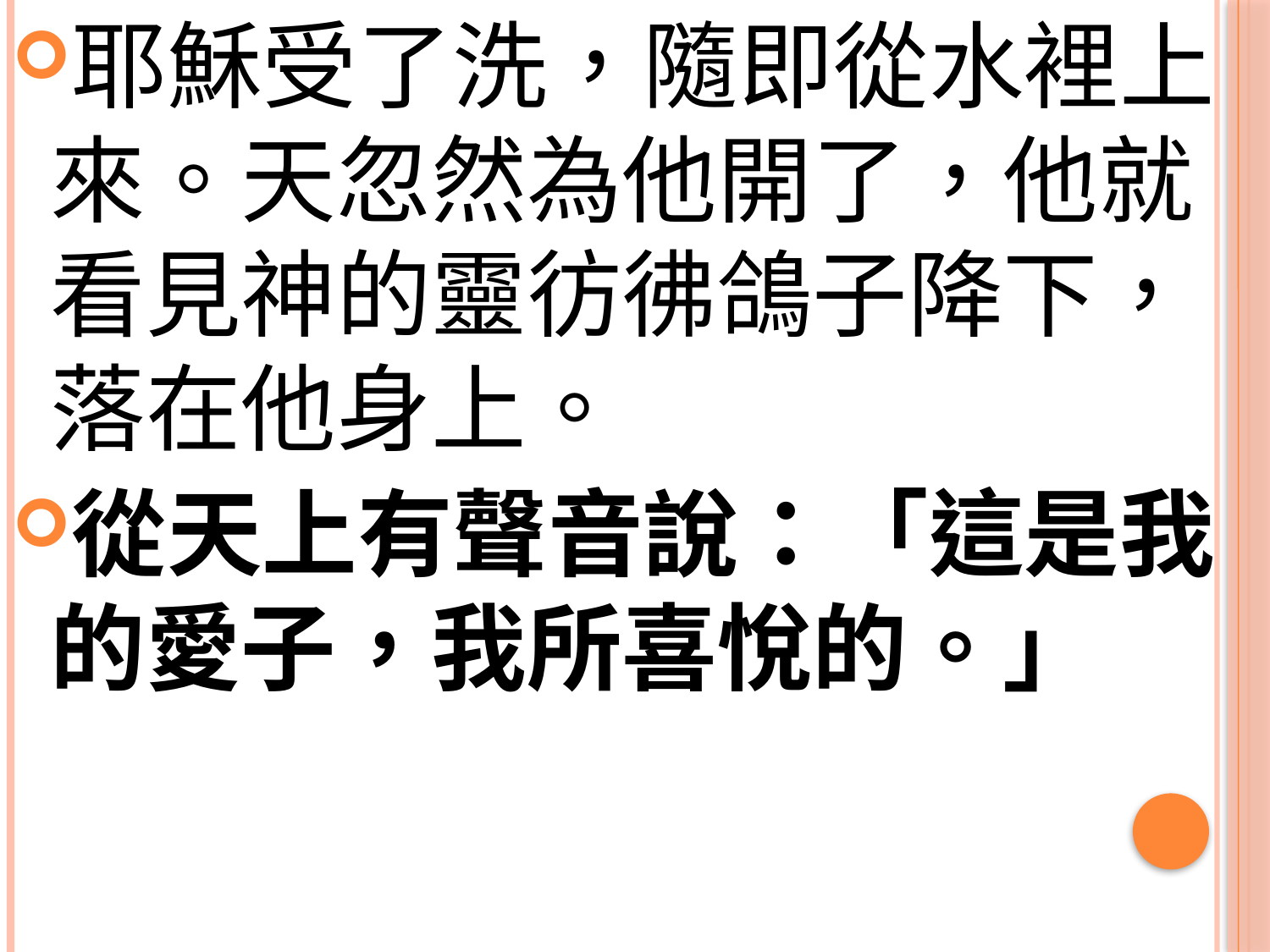

耶穌受了洗，隨即從水裡上來。天忽然為他開了，他就看見神的靈彷彿鴿子降下，落在他身上。
從天上有聲音說：「這是我的愛子，我所喜悅的。」